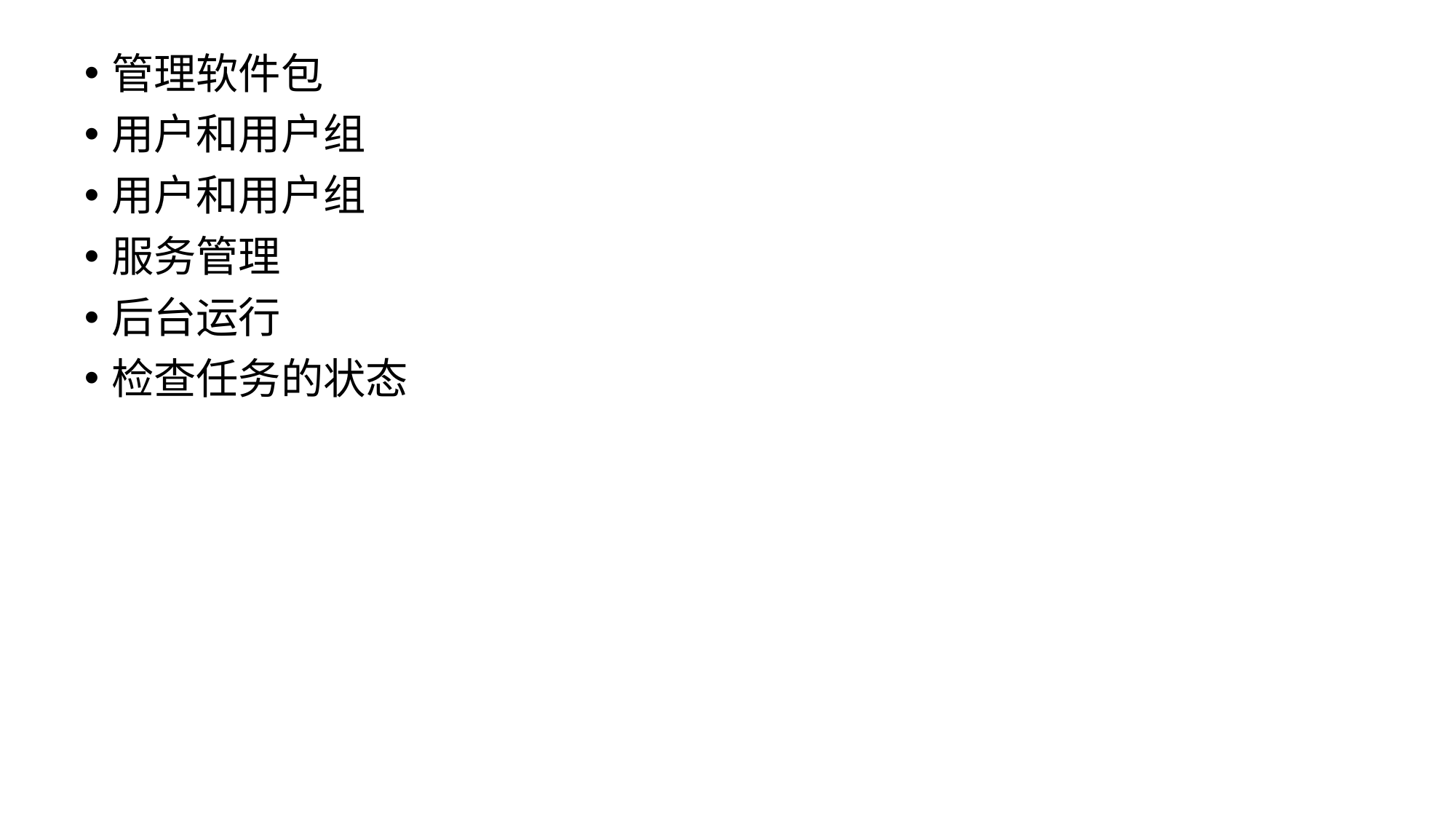

管理软件包
用户和用户组
用户和用户组
服务管理
后台运行
检查任务的状态